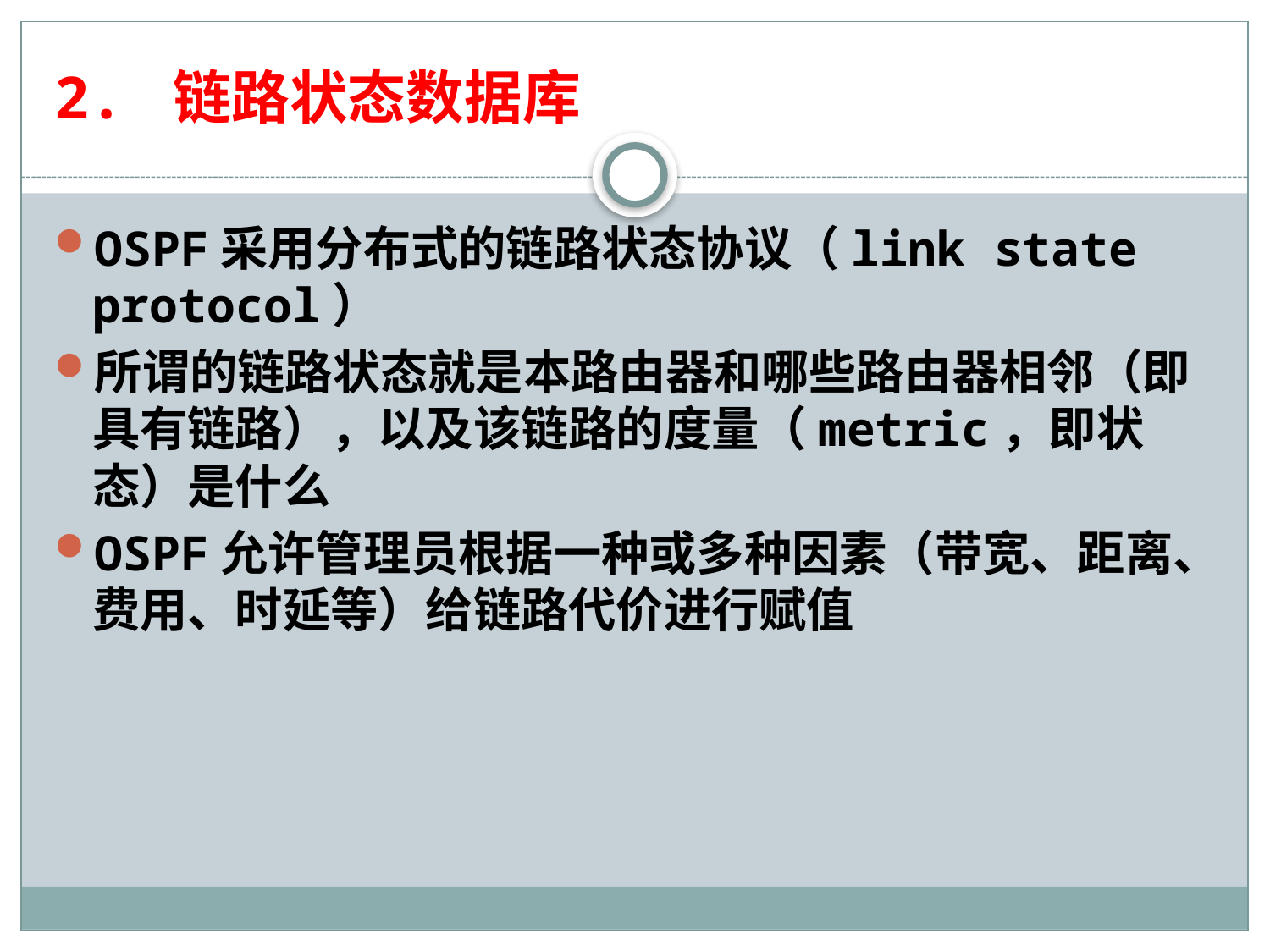

# 2. 链路状态数据库
OSPF采用分布式的链路状态协议（link state protocol）
所谓的链路状态就是本路由器和哪些路由器相邻（即具有链路），以及该链路的度量（metric，即状态）是什么
OSPF允许管理员根据一种或多种因素（带宽、距离、费用、时延等）给链路代价进行赋值